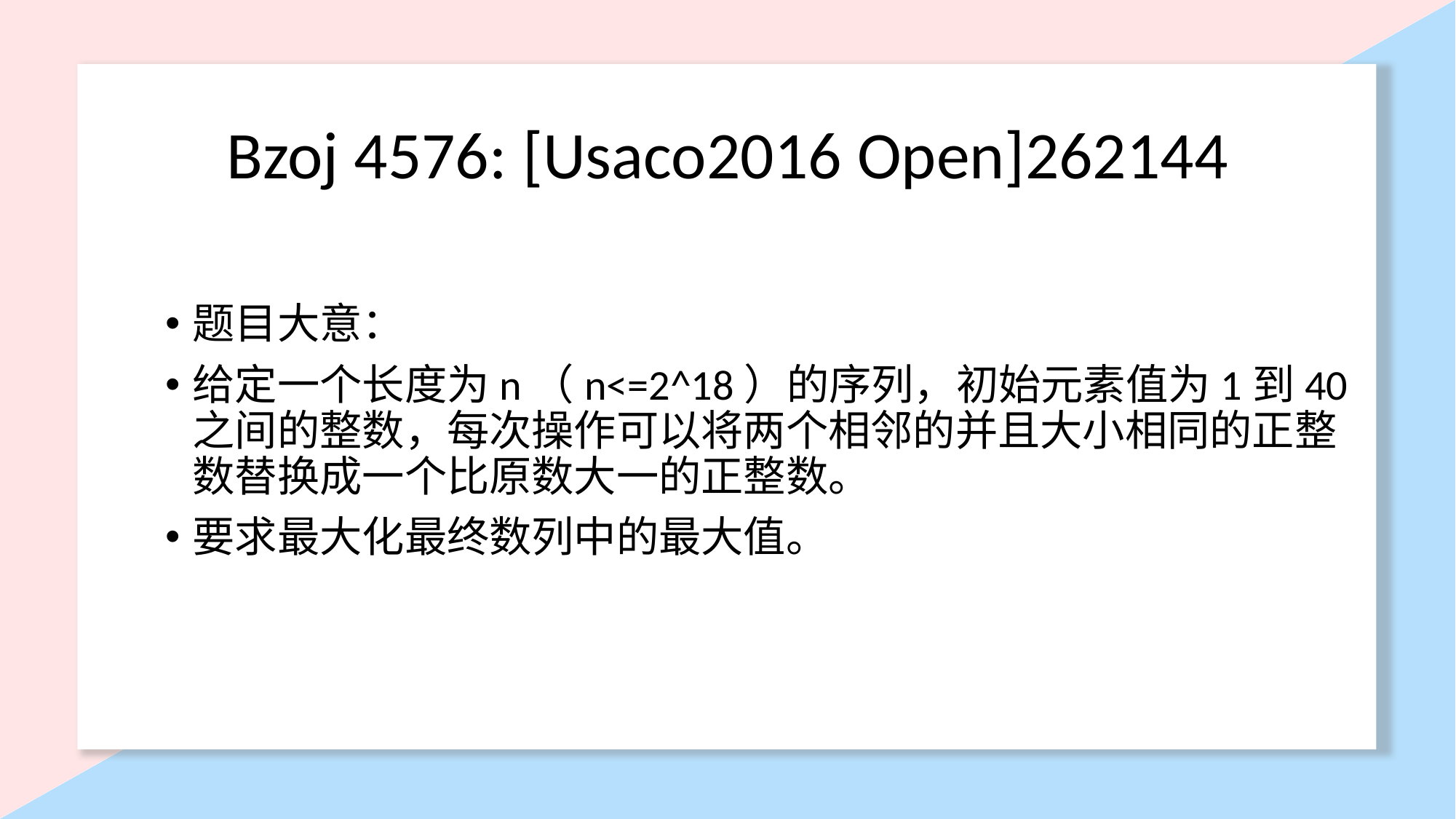

# Bzoj 4576: [Usaco2016 Open]262144
题目大意：
给定一个长度为n（n<=2^18）的序列，初始元素值为1到40之间的整数，每次操作可以将两个相邻的并且大小相同的正整数替换成一个比原数大一的正整数。
要求最大化最终数列中的最大值。